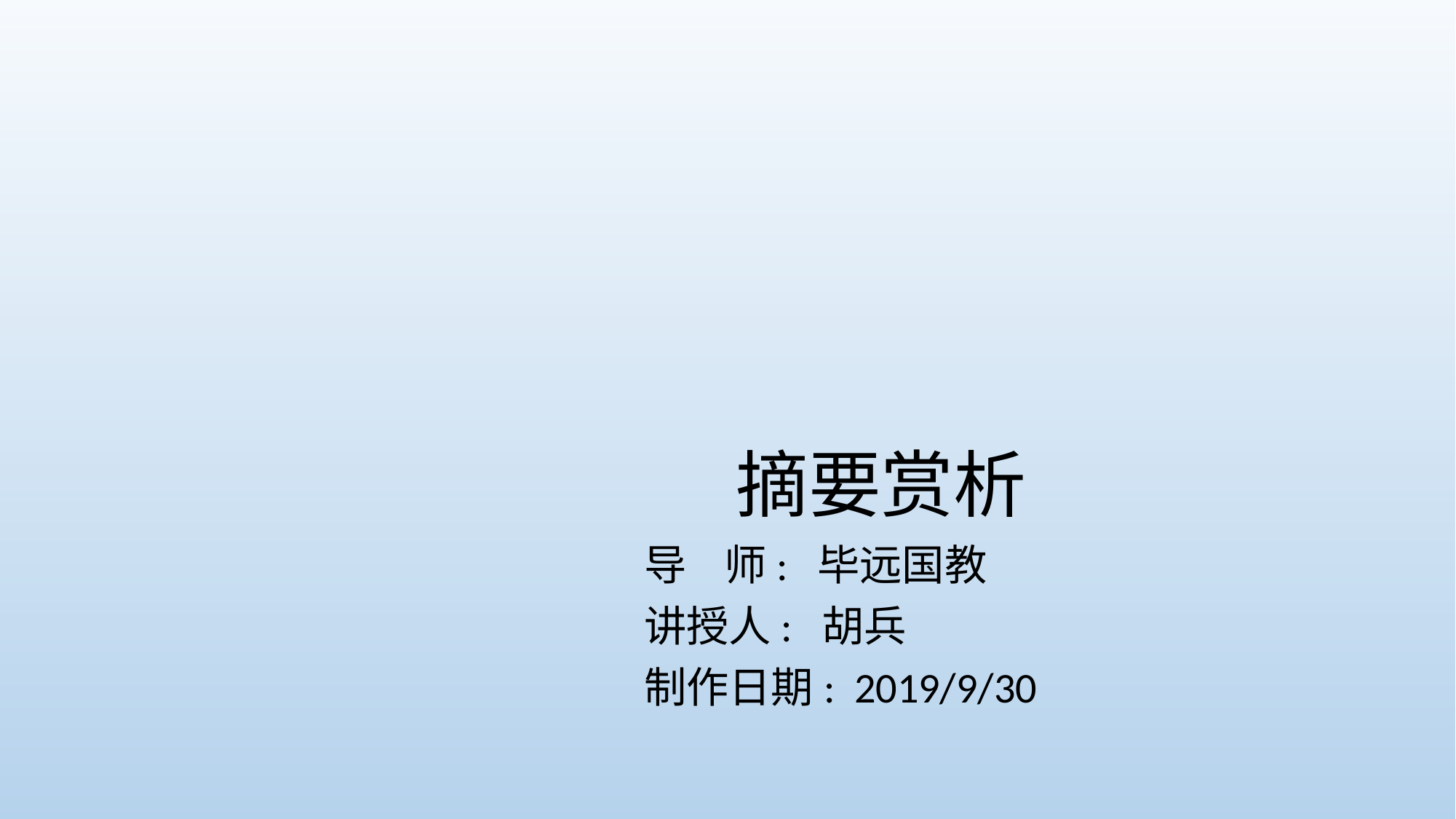

# 摘要赏析
导    师:  毕远国教
讲授人:  胡兵
制作日期:  2019/9/30